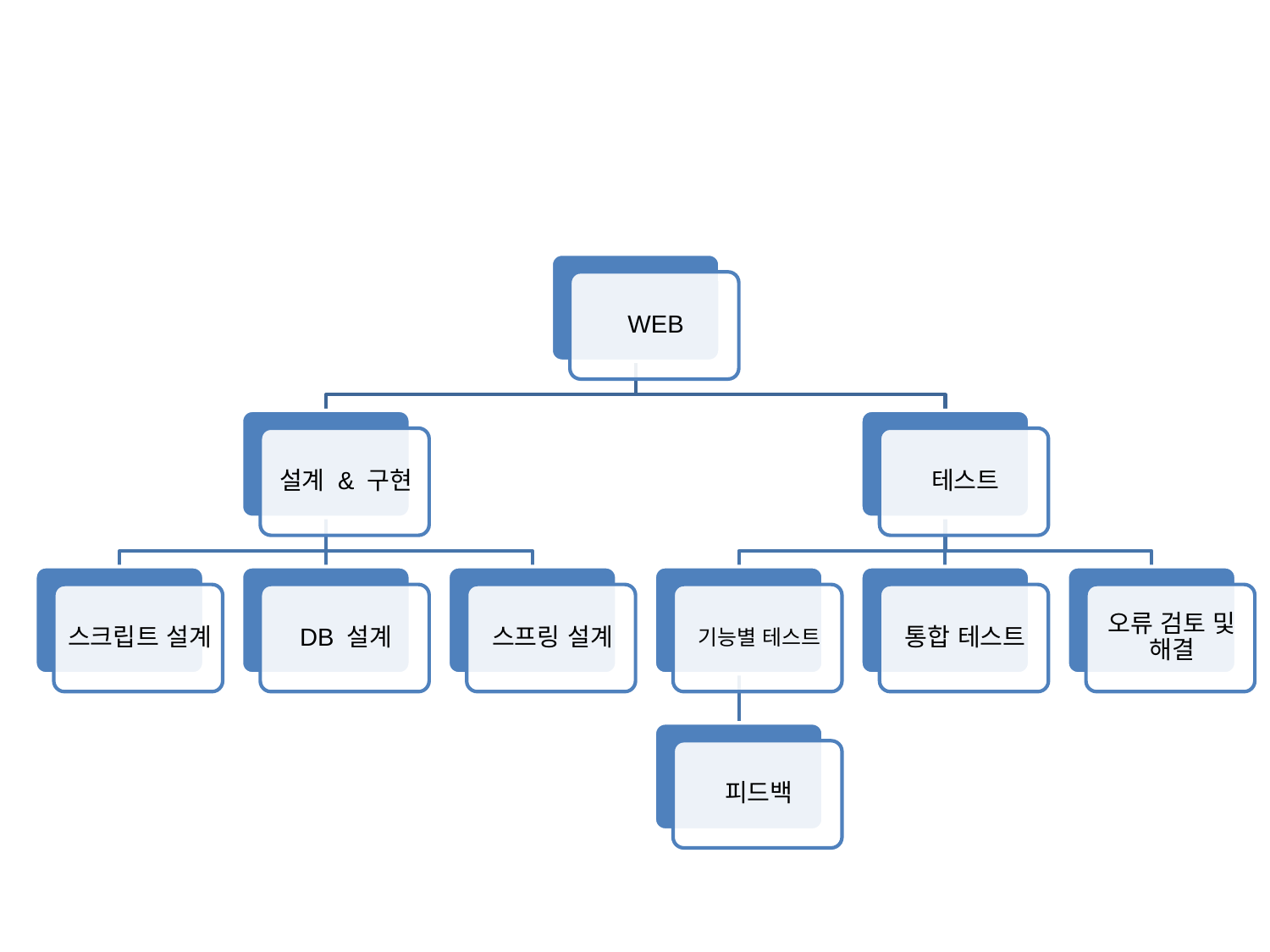

WEB
설계 & 구현
스크립트 설계
DB 설계
스프링 설계
테스트
기능별 테스트
피드백
통합 테스트
오류 검토 및 해결